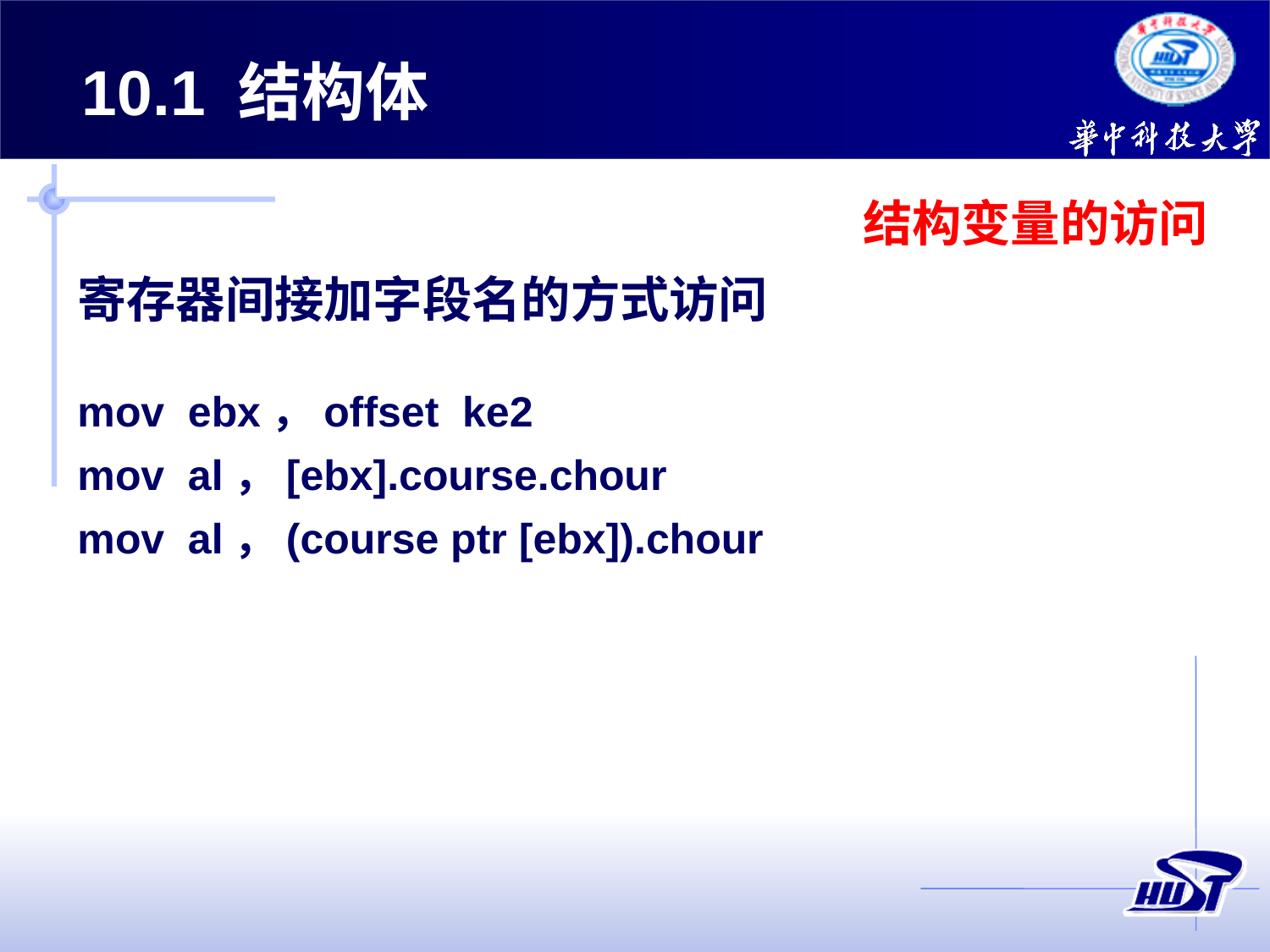

10.1 结构体
结构变量的访问
寄存器间接加字段名的方式访问
mov  ebx，offset  ke2
mov  al，[ebx].course.chour
mov  al，(course ptr [ebx]).chour